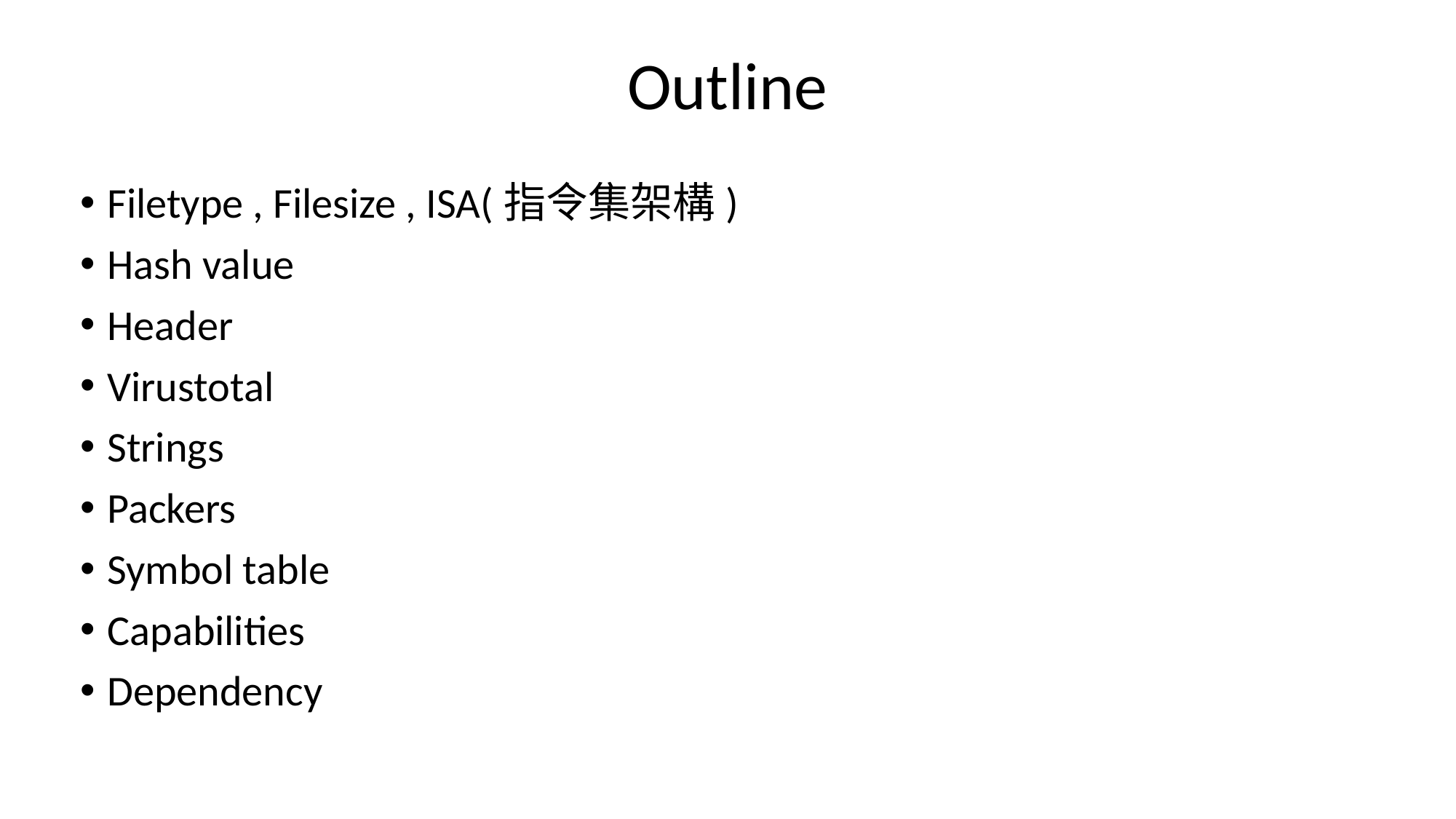

# Outline
Filetype , Filesize , ISA(指令集架構)
Hash value
Header
Virustotal
Strings
Packers
Symbol table
Capabilities
Dependency